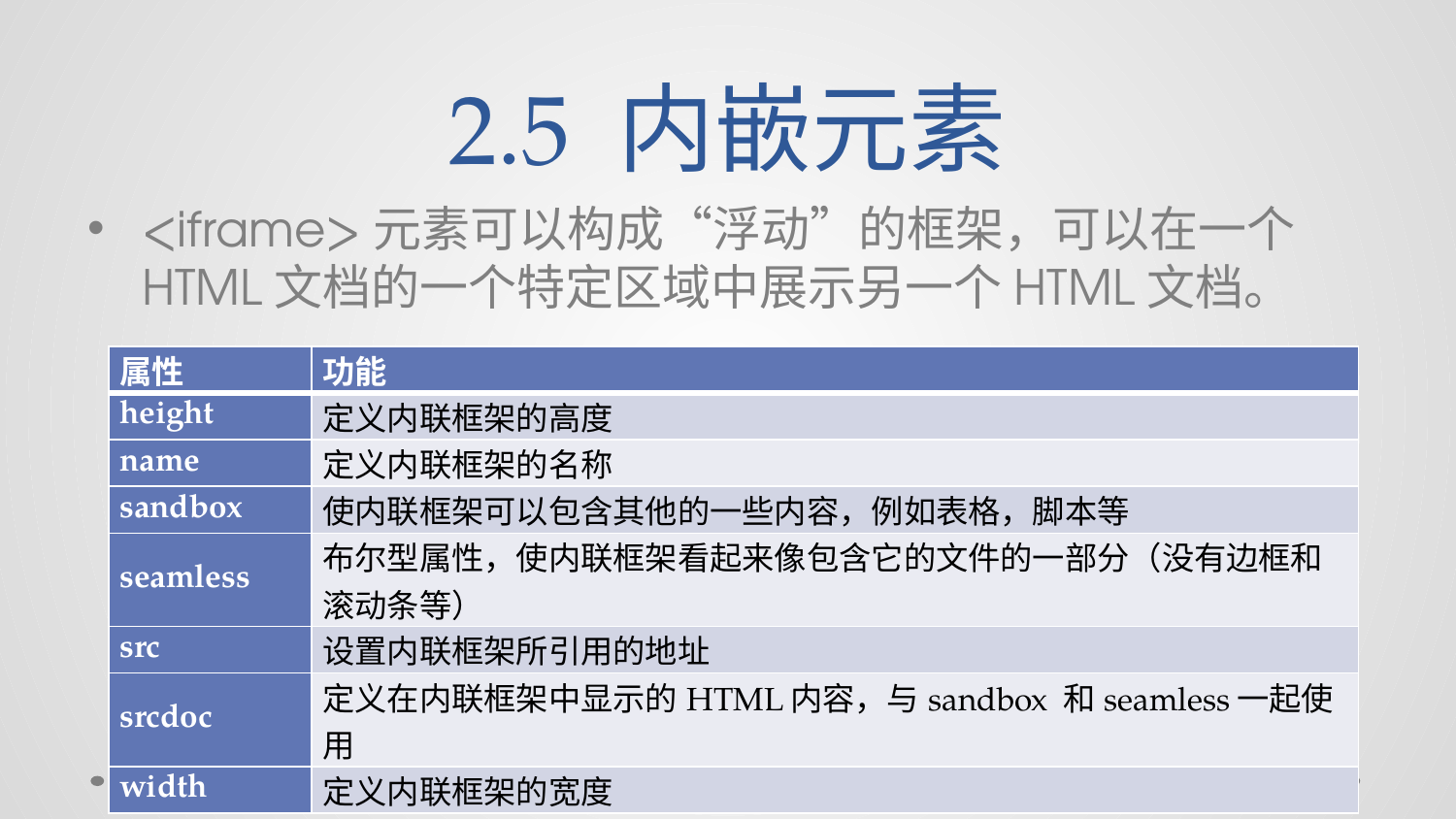

# 2.5 内嵌元素
<iframe>元素可以构成“浮动”的框架，可以在一个HTML文档的一个特定区域中展示另一个HTML文档。
| 属性 | 功能 |
| --- | --- |
| height | 定义内联框架的高度 |
| name | 定义内联框架的名称 |
| sandbox | 使内联框架可以包含其他的一些内容，例如表格，脚本等 |
| seamless | 布尔型属性，使内联框架看起来像包含它的文件的一部分（没有边框和滚动条等） |
| src | 设置内联框架所引用的地址 |
| srcdoc | 定义在内联框架中显示的HTML内容，与sandbox 和seamless一起使用 |
| width | 定义内联框架的宽度 |